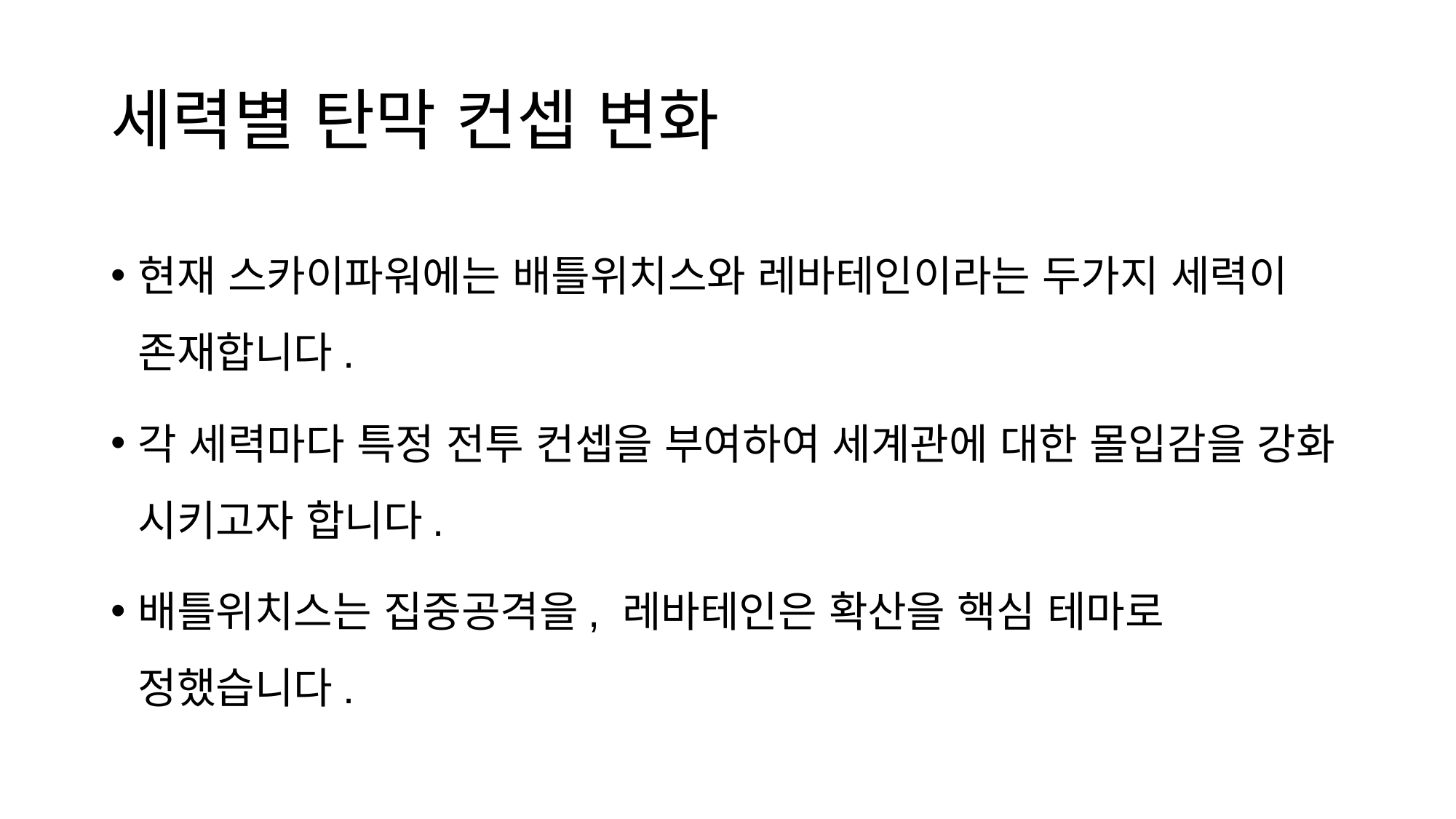

# 세력별 탄막 컨셉 변화
현재 스카이파워에는 배틀위치스와 레바테인이라는 두가지 세력이 존재합니다.
각 세력마다 특정 전투 컨셉을 부여하여 세계관에 대한 몰입감을 강화 시키고자 합니다.
배틀위치스는 집중공격을, 레바테인은 확산을 핵심 테마로 정했습니다.